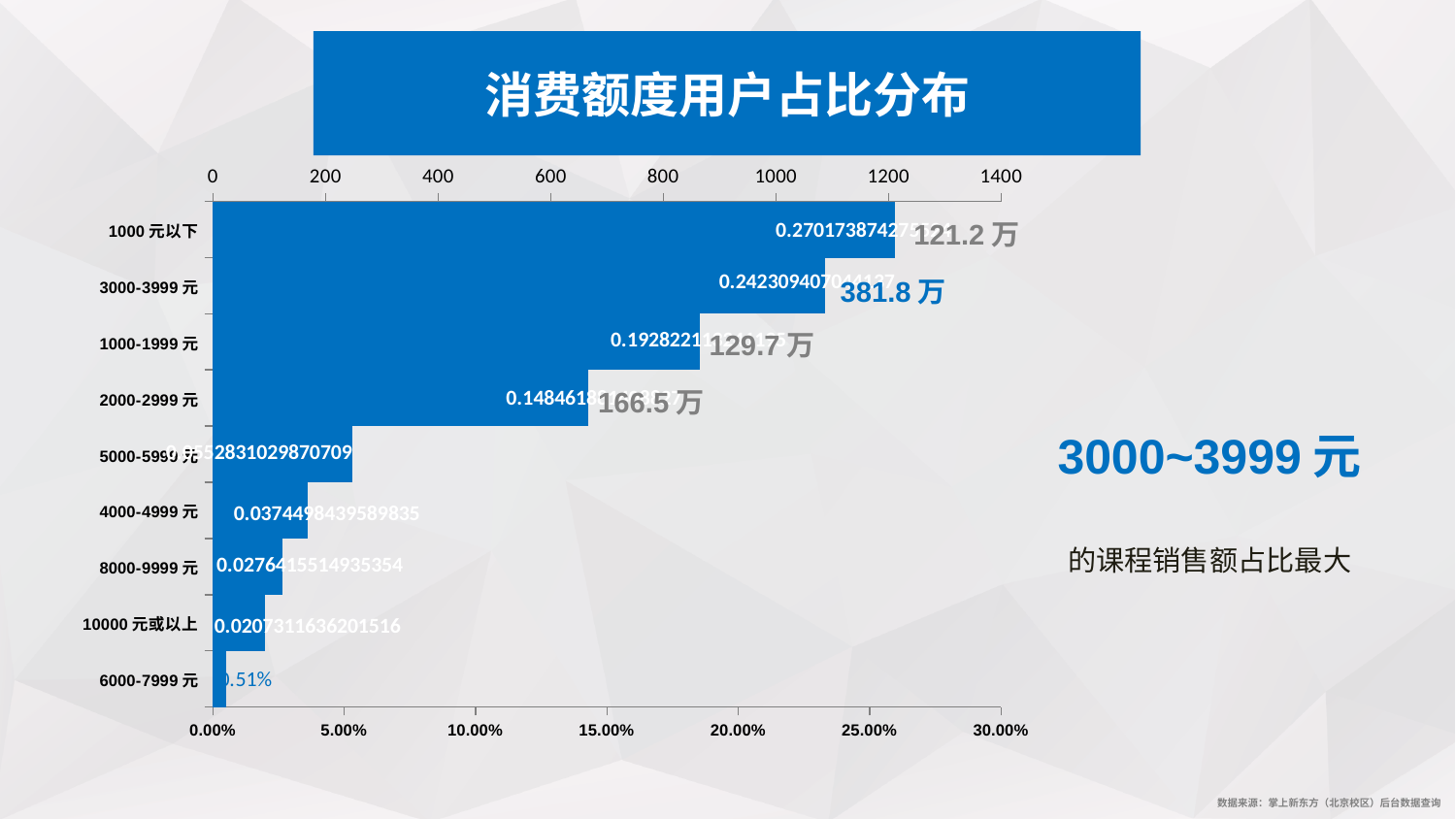

消费额度用户占比分布

### Chart

| Category |  |  |
|---|---|---|
| 6000-7999元 | 0.00512706197057512 | 23.0 |
| 10000元或以上 | 0.0207311636201516 | 93.0 |
| 8000-9999元 | 0.0276415514935354 | 124.0 |
| 4000-4999元 | 0.0374498439589835 | 168.0 |
| 5000-5999元 | 0.0552831029870709 | 248.0 |
| 2000-2999元 | 0.148461881408827 | 666.0 |
| 1000-1999元 | 0.192822113241195 | 865.0 |
| 3000-3999元 | 0.242309407044137 | 1087.0 |
| 1000元以下 | 0.270173874275524 | 1212.0 |
121.2万
381.8万
129.7万
166.5万
3000~3999元

的课程销售额占比最大